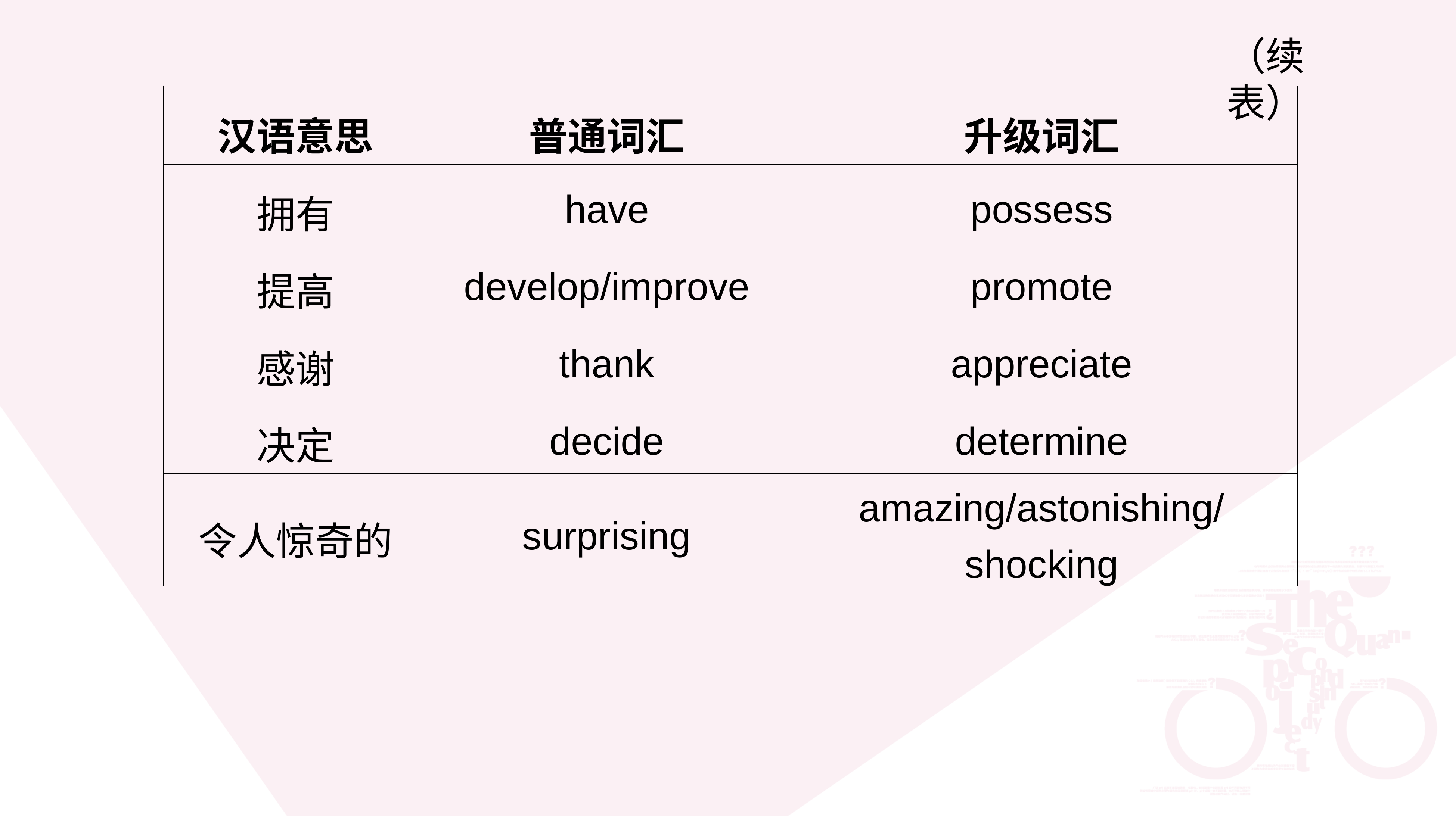

（续表）
| 汉语意思 | 普通词汇 | 升级词汇 |
| --- | --- | --- |
| 拥有 | have | possess |
| 提高 | develop/improve | promote |
| 感谢 | thank | appreciate |
| 决定 | decide | determine |
| 令人惊奇的 | surprising | amazing/astonishing/ shocking |